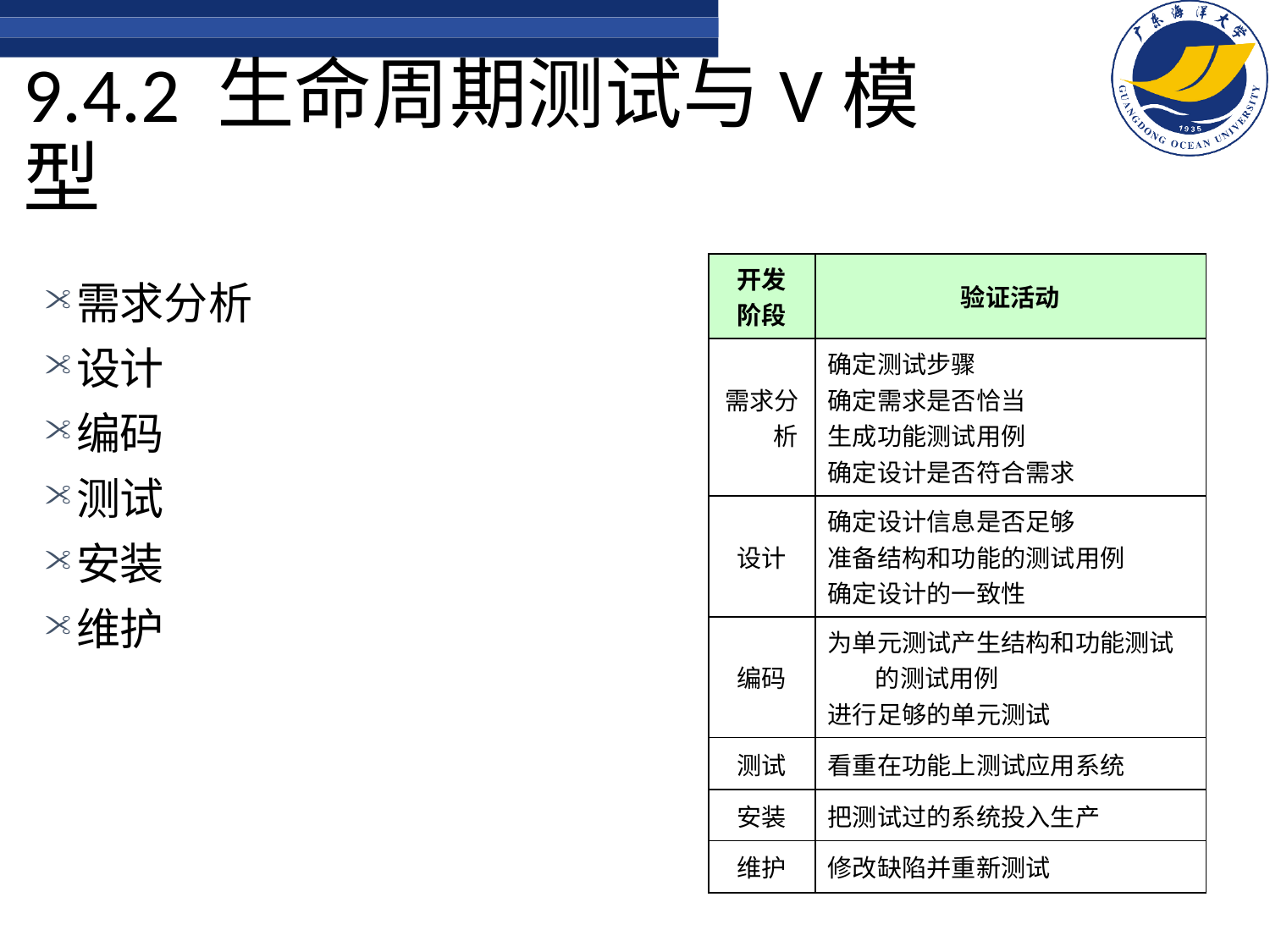

# 9.4.2 生命周期测试与V模型
| 开发 阶段 | 验证活动 |
| --- | --- |
| 需求分析 | 确定测试步骤 确定需求是否恰当 生成功能测试用例 确定设计是否符合需求 |
| 设计 | 确定设计信息是否足够 准备结构和功能的测试用例 确定设计的一致性 |
| 编码 | 为单元测试产生结构和功能测试的测试用例 进行足够的单元测试 |
| 测试 | 看重在功能上测试应用系统 |
| 安装 | 把测试过的系统投入生产 |
| 维护 | 修改缺陷并重新测试 |
需求分析
设计
编码
测试
安装
维护
24